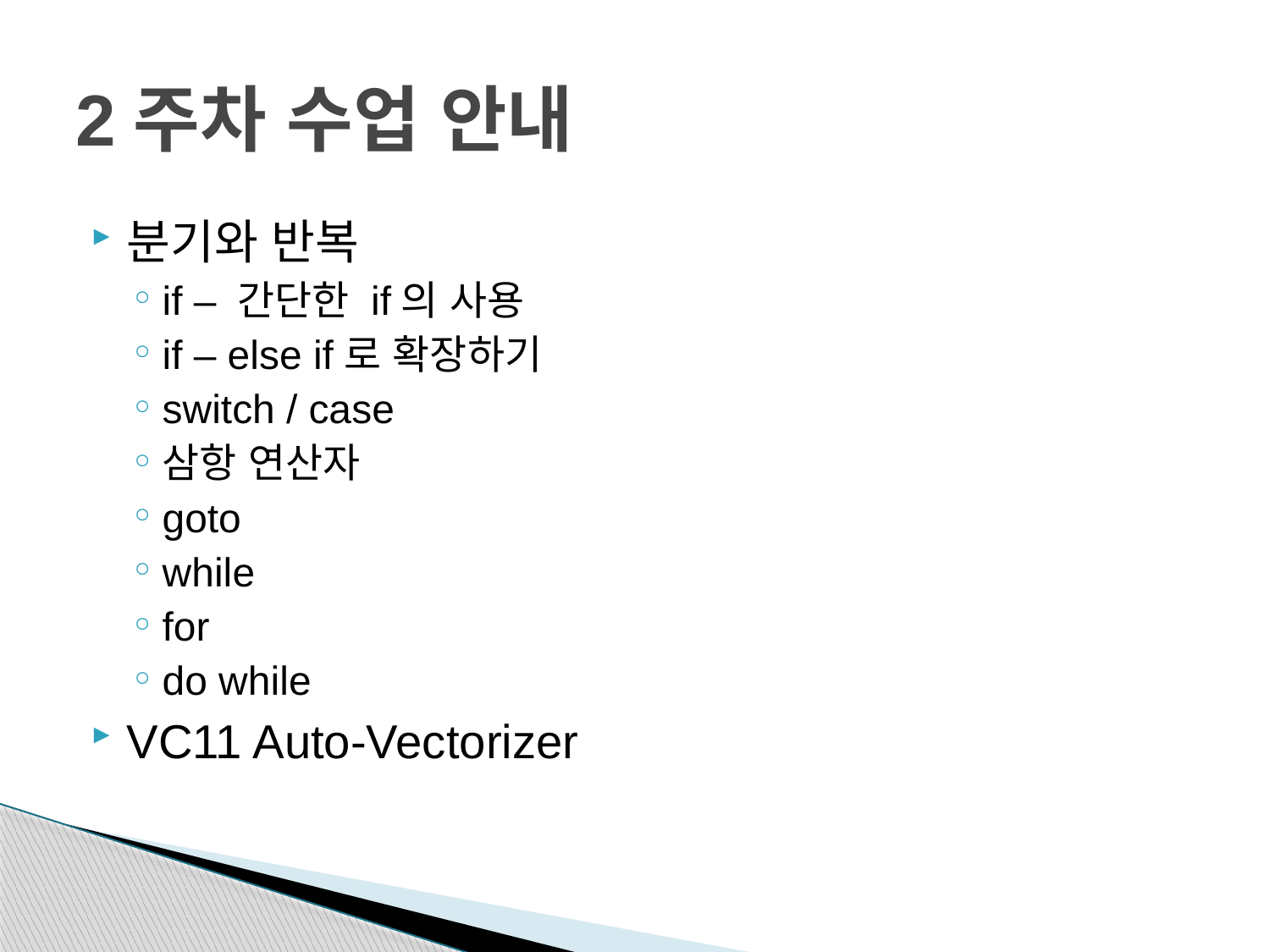

# 2주차 수업 안내
분기와 반복
if – 간단한 if의 사용
if – else if로 확장하기
switch / case
삼항 연산자
goto
while
for
do while
VC11 Auto-Vectorizer